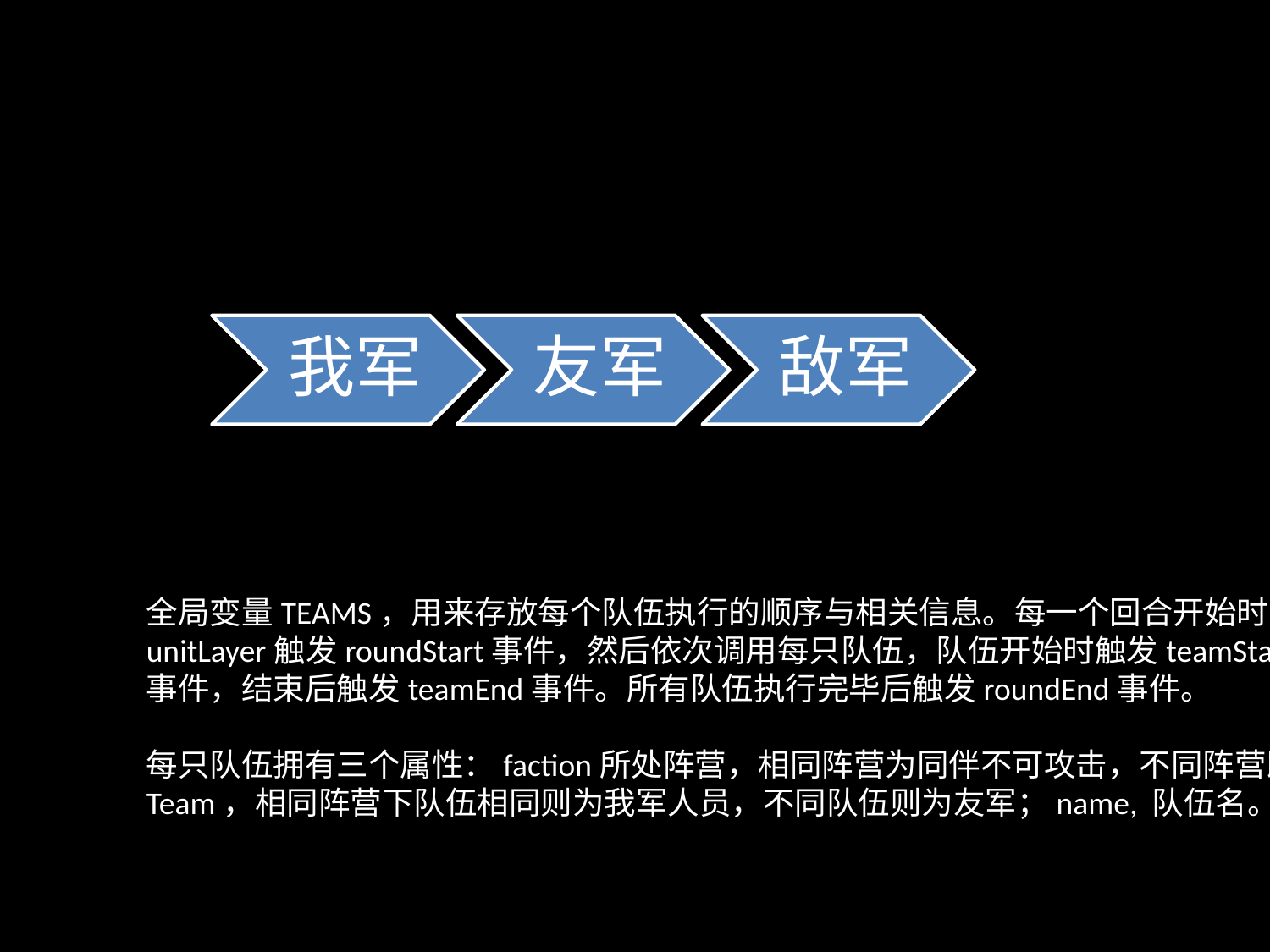

我军
友军
敌军
全局变量TEAMS，用来存放每个队伍执行的顺序与相关信息。每一个回合开始时
unitLayer触发roundStart事件，然后依次调用每只队伍，队伍开始时触发teamStart
事件，结束后触发teamEnd事件。所有队伍执行完毕后触发roundEnd事件。

每只队伍拥有三个属性：faction所处阵营，相同阵营为同伴不可攻击，不同阵营即为敌人；
Team，相同阵营下队伍相同则为我军人员，不同队伍则为友军；name, 队伍名。